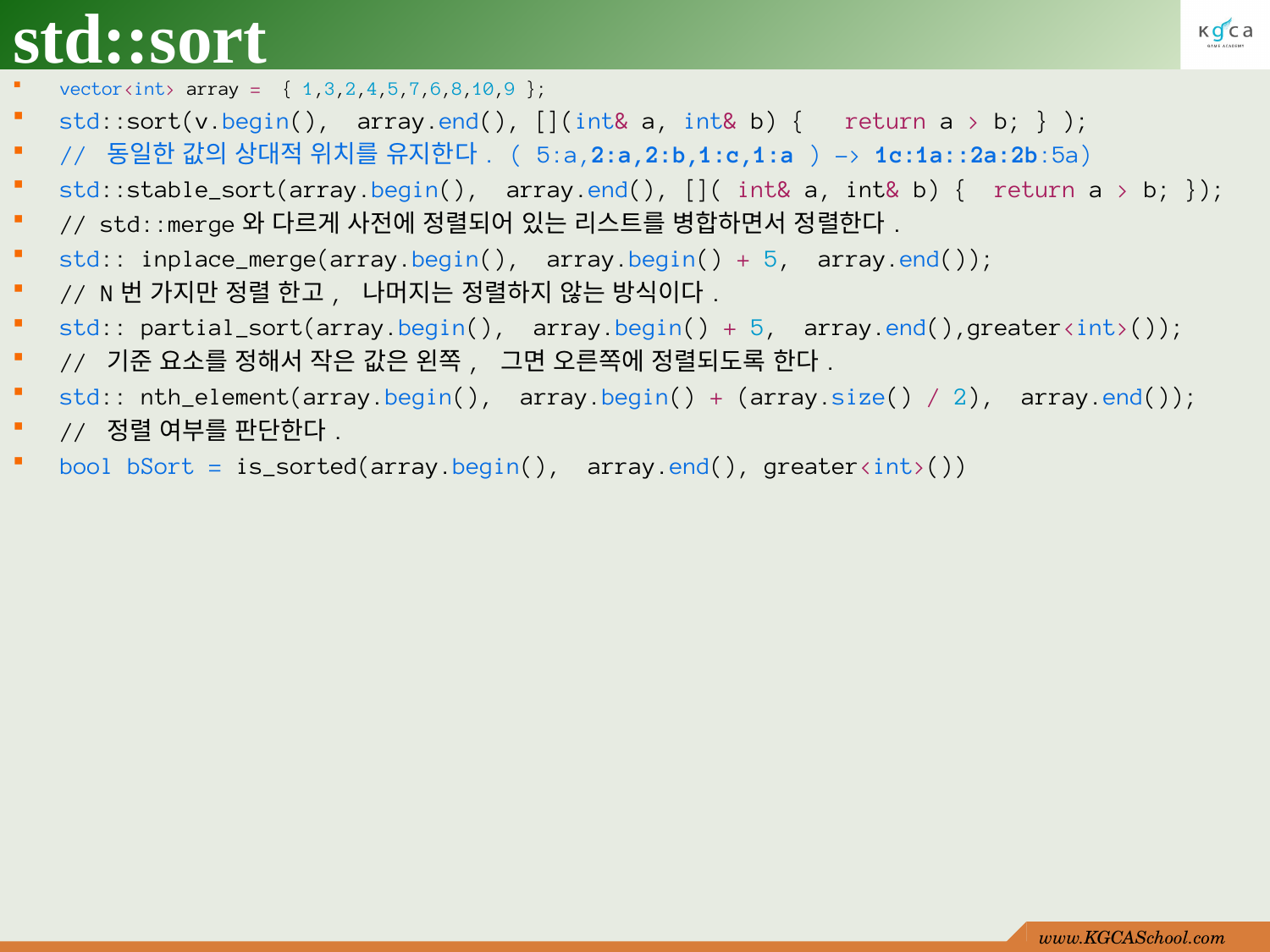

# std::sort
vector<int> array =  { 1,3,2,4,5,7,6,8,10,9 };
std::sort(v.begin(),  array.end(), [](int& a, int& b) {   return a > b; } );
// 동일한 값의 상대적 위치를 유지한다. ( 5:a,2:a,2:b,1:c,1:a ) -> 1c:1a::2a:2b:5a)
std::stable_sort(array.begin(),  array.end(), []( int& a, int& b) {  return a > b; });
// std::merge와 다르게 사전에 정렬되어 있는 리스트를 병합하면서 정렬한다.
std:: inplace_merge(array.begin(),  array.begin() + 5,  array.end());
// N번 가지만 정렬 한고, 나머지는 정렬하지 않는 방식이다.
std:: partial_sort(array.begin(),  array.begin() + 5,  array.end(),greater<int>());
// 기준 요소를 정해서 작은 값은 왼쪽, 그면 오른쪽에 정렬되도록 한다.
std:: nth_element(array.begin(),  array.begin() + (array.size() / 2),  array.end());
// 정렬 여부를 판단한다.
bool bSort = is_sorted(array.begin(),  array.end(), greater<int>())